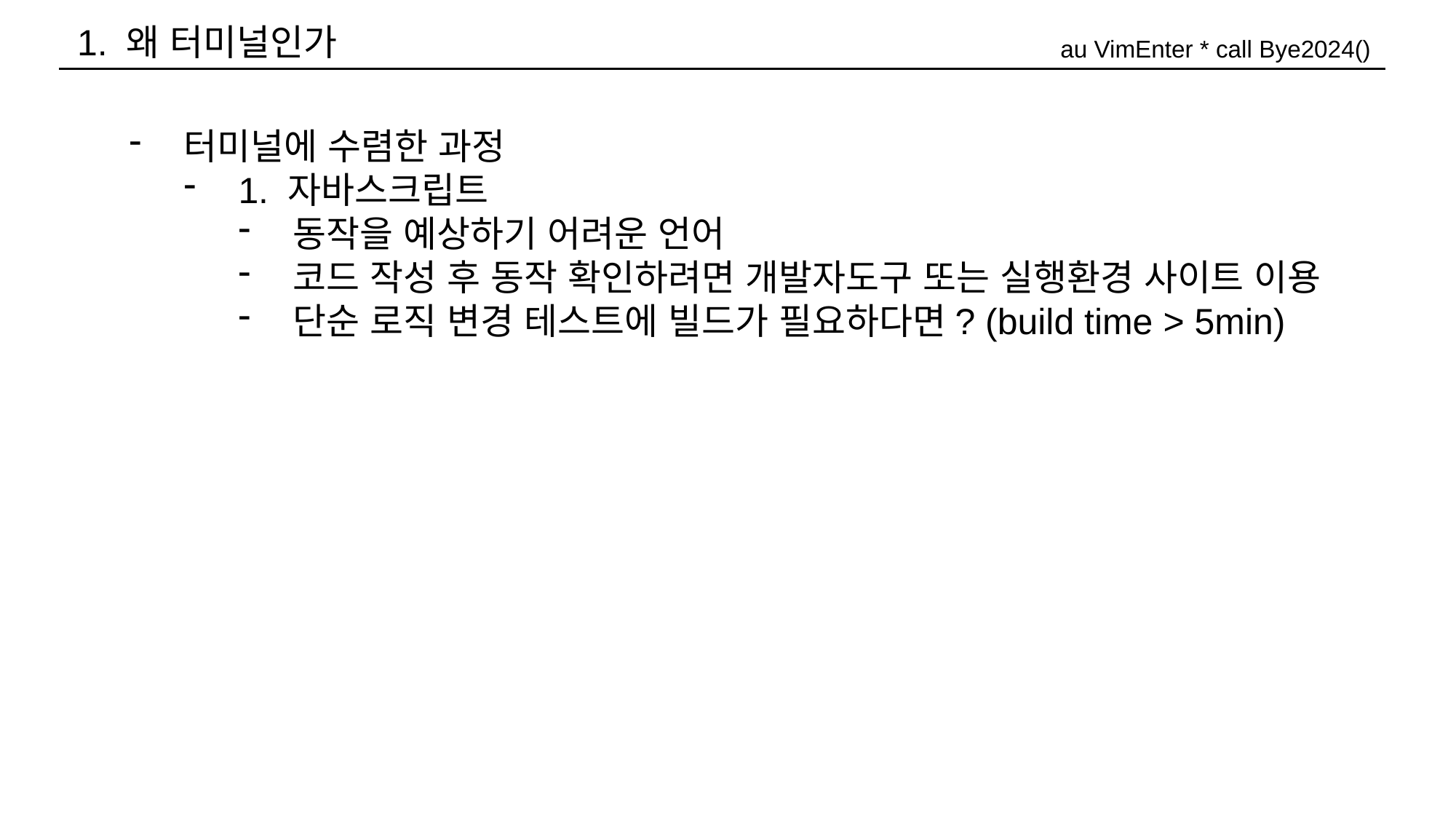

1. 왜 터미널인가
au VimEnter * call Bye2024()
터미널에 수렴한 과정
1. 자바스크립트
동작을 예상하기 어려운 언어
코드 작성 후 동작 확인하려면 개발자도구 또는 실행환경 사이트 이용
단순 로직 변경 테스트에 빌드가 필요하다면? (build time > 5min)